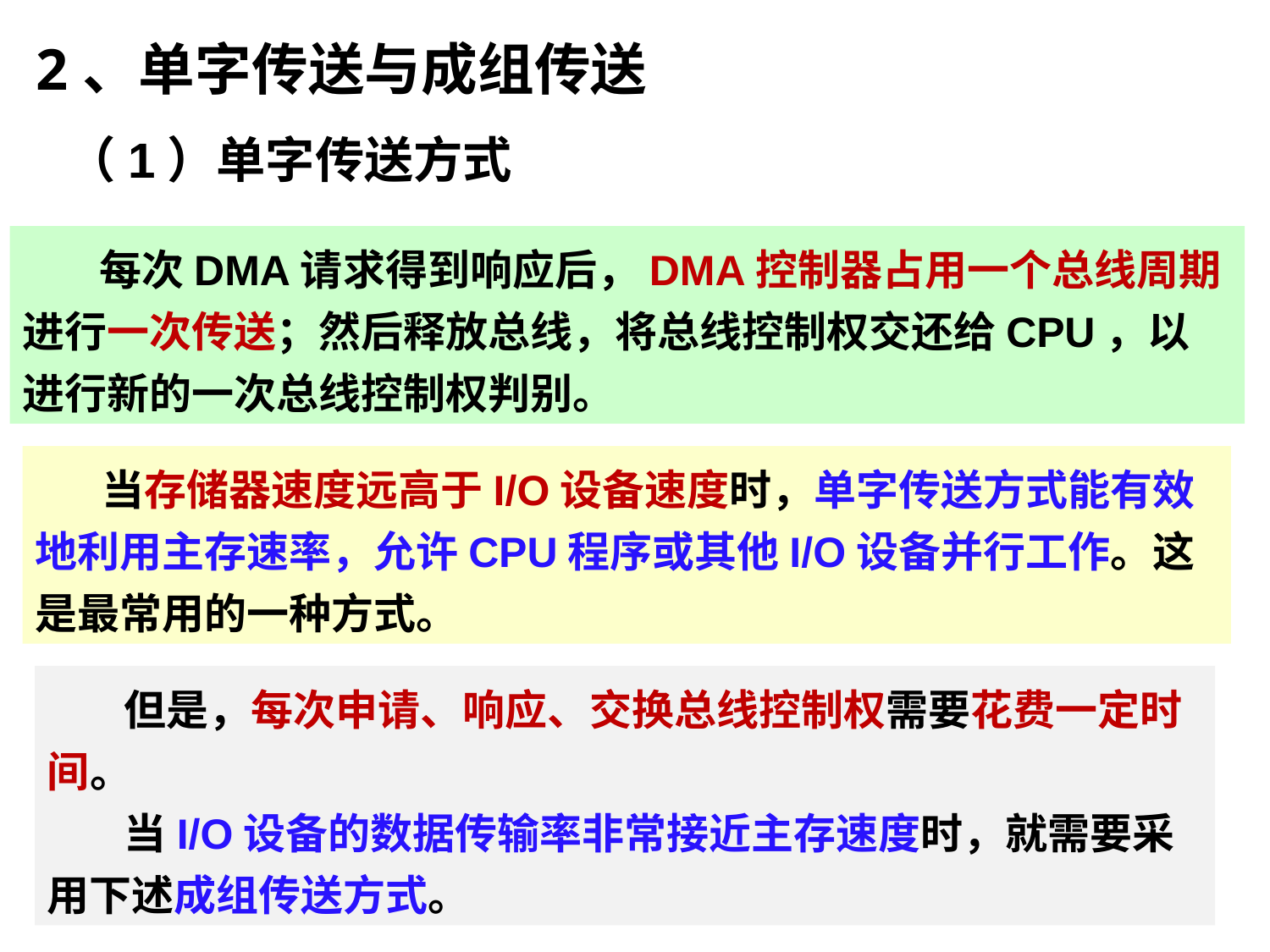

2、单字传送与成组传送
（1）单字传送方式
       每次DMA请求得到响应后，DMA控制器占用一个总线周期进行一次传送；然后释放总线，将总线控制权交还给CPU，以进行新的一次总线控制权判别。
      当存储器速度远高于I/O设备速度时，单字传送方式能有效地利用主存速率，允许CPU程序或其他I/O设备并行工作。这是最常用的一种方式。
       但是，每次申请、响应、交换总线控制权需要花费一定时间。
       当I/O设备的数据传输率非常接近主存速度时，就需要采用下述成组传送方式。
107